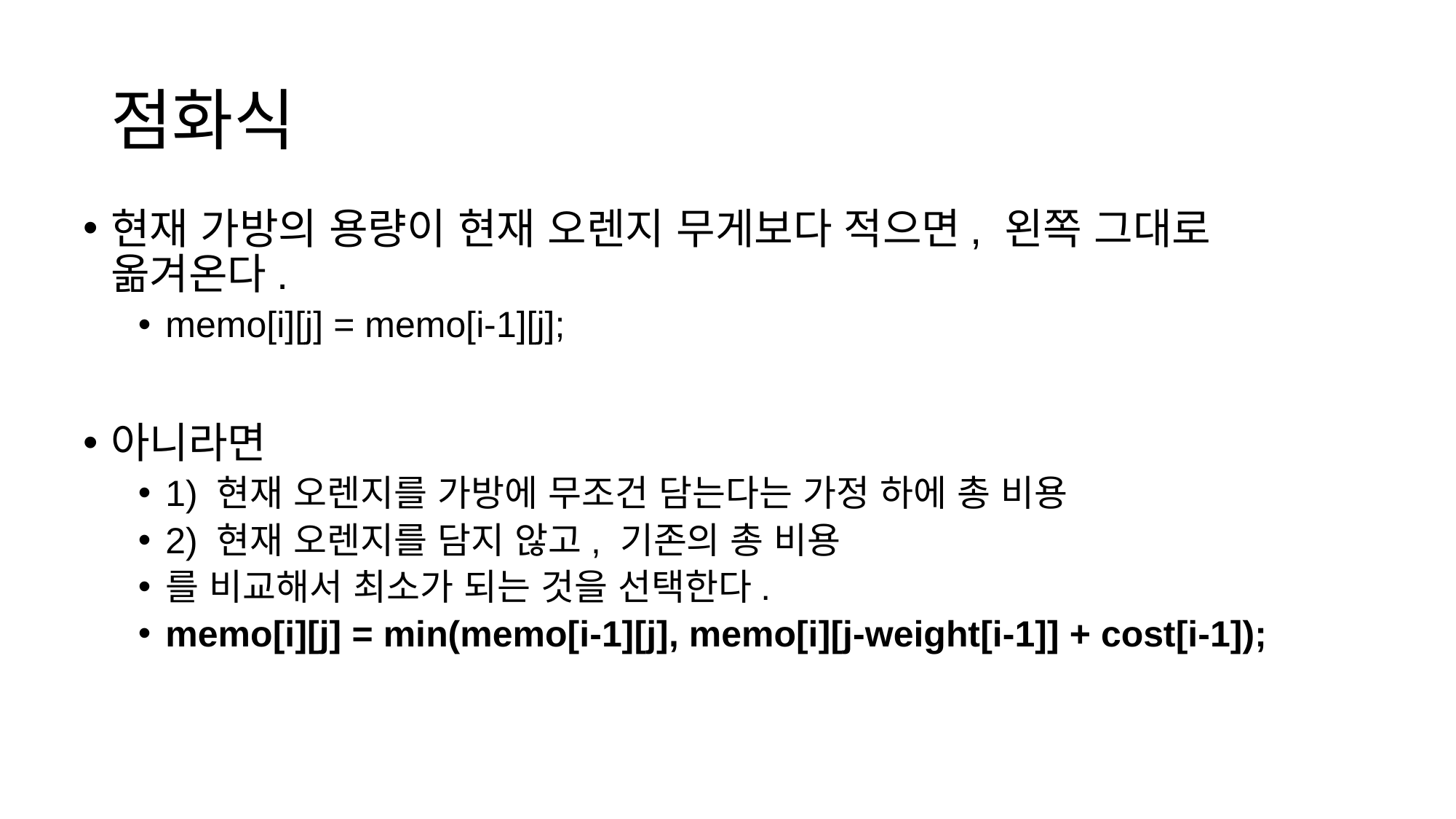

# 점화식
현재 가방의 용량이 현재 오렌지 무게보다 적으면, 왼쪽 그대로 옮겨온다.
memo[i][j] = memo[i-1][j];

아니라면
1) 현재 오렌지를 가방에 무조건 담는다는 가정 하에 총 비용
2) 현재 오렌지를 담지 않고, 기존의 총 비용
를 비교해서 최소가 되는 것을 선택한다.
memo[i][j] = min(memo[i-1][j], memo[i][j-weight[i-1]] + cost[i-1]);